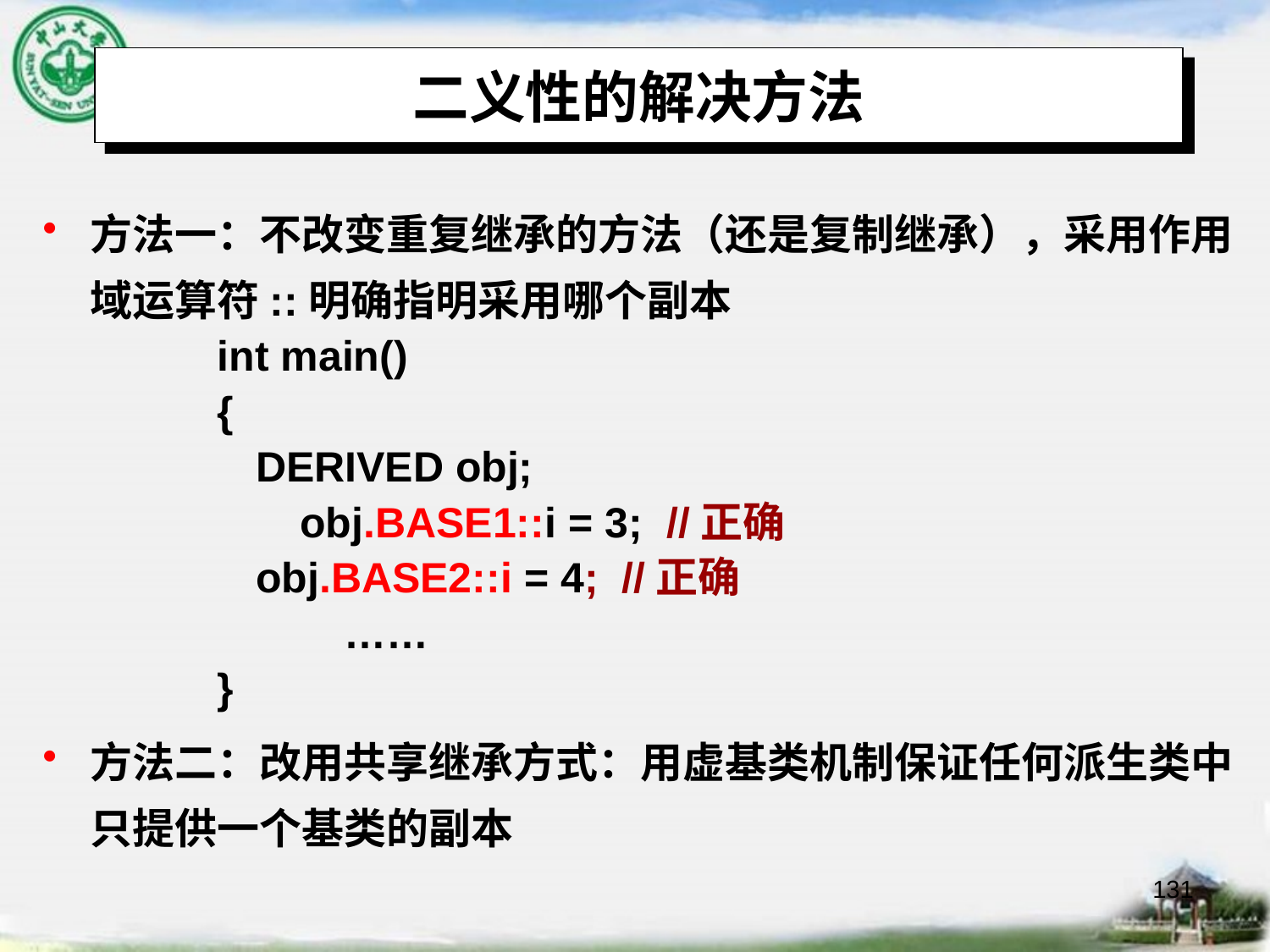

# 二义性的解决方法
方法一：不改变重复继承的方法（还是复制继承），采用作用域运算符::明确指明采用哪个副本
		int main()
		{
                  DERIVED obj;
		       obj.BASE1::i = 3;  //正确
                  obj.BASE2::i = 4;  //正确
			……
		}
方法二：改用共享继承方式：用虚基类机制保证任何派生类中只提供一个基类的副本
131